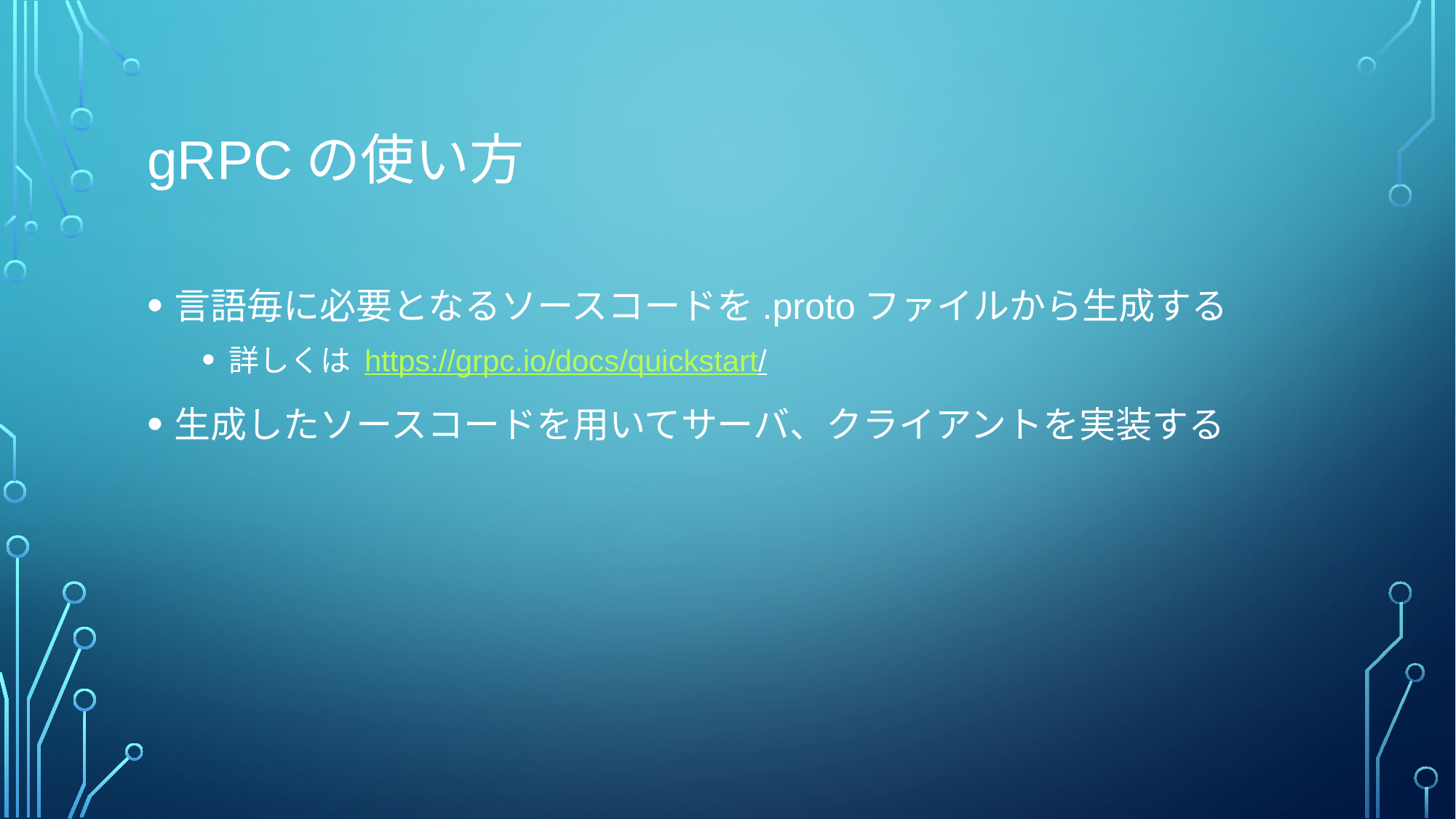

# gRPCの使い方
言語毎に必要となるソースコードを.protoファイルから生成する
詳しくは https://grpc.io/docs/quickstart/
生成したソースコードを用いてサーバ、クライアントを実装する